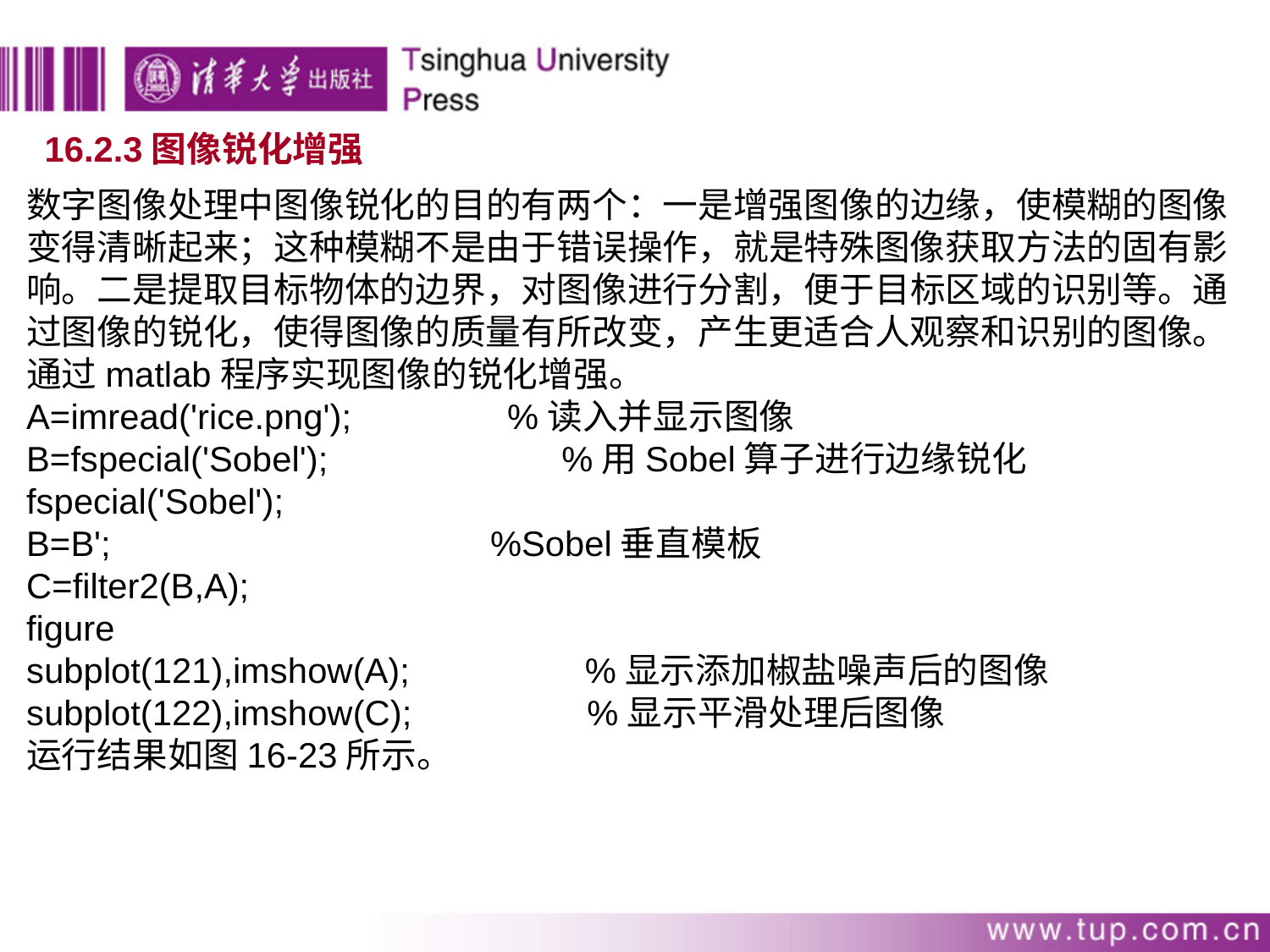

16.2.3图像锐化增强
数字图像处理中图像锐化的目的有两个：一是增强图像的边缘，使模糊的图像变得清晰起来；这种模糊不是由于错误操作，就是特殊图像获取方法的固有影响。二是提取目标物体的边界，对图像进行分割，便于目标区域的识别等。通过图像的锐化，使得图像的质量有所改变，产生更适合人观察和识别的图像。
通过matlab程序实现图像的锐化增强。
A=imread('rice.png');                %读入并显示图像
B=fspecial('Sobel');                        %用Sobel算子进行边缘锐化
fspecial('Sobel');
B=B';                                       %Sobel垂直模板
C=filter2(B,A);
figure
subplot(121),imshow(A);                  %显示添加椒盐噪声后的图像
subplot(122),imshow(C);                  %显示平滑处理后图像
运行结果如图16-23所示。